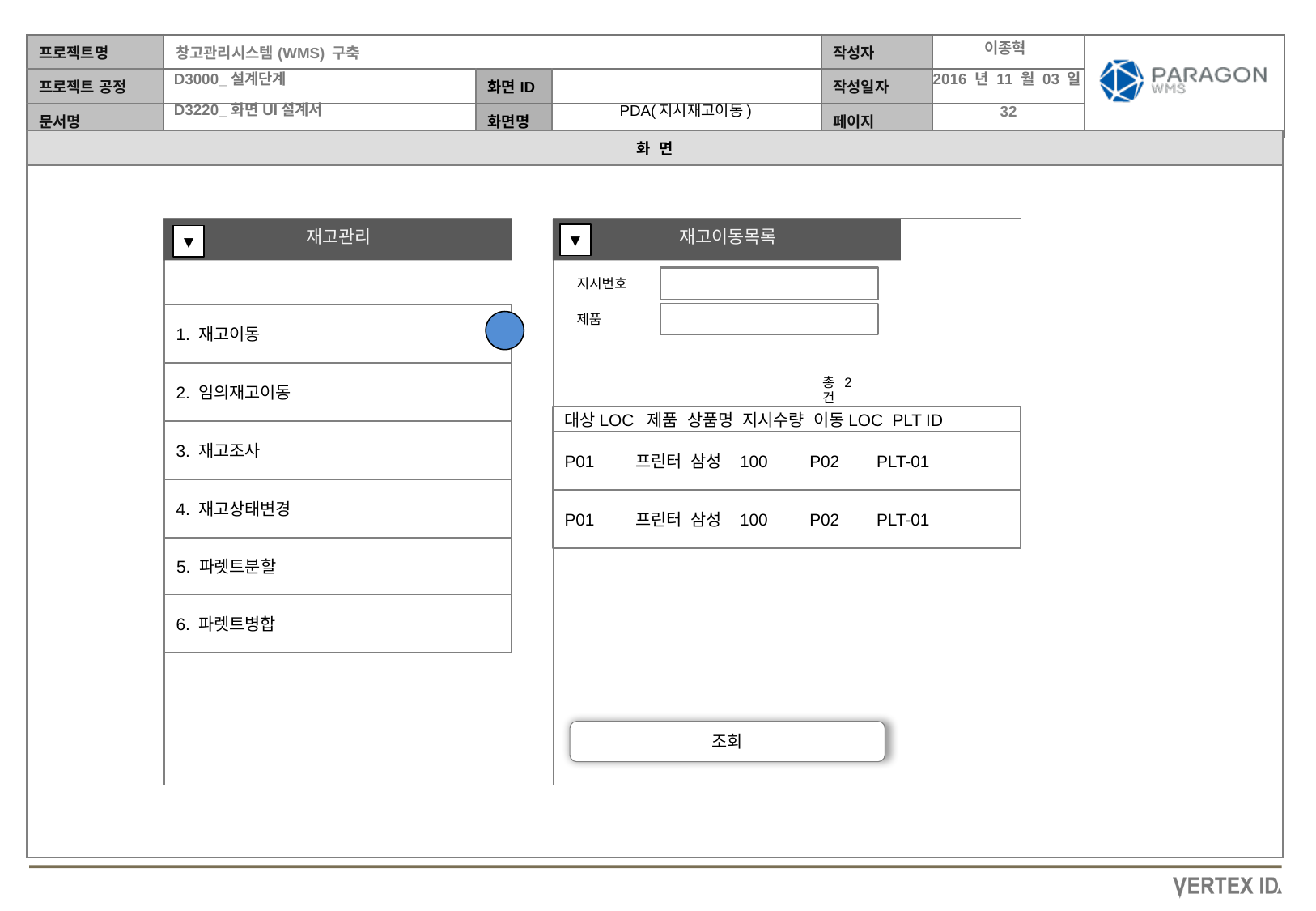

이종혁
2016 년 11 월 03 일
PDA(지시재고이동)

재고관리
재고이동목록
▼
▼

지시번호

1. 재고이동
제품

2. 임의재고이동
총2건
대상LOC  제품  상품명  지시수량  이동LOC  PLT ID
3. 재고조사
P01        프린터  삼성   100         P02        PLT-01
4. 재고상태변경
P01        프린터  삼성   100         P02        PLT-01
5. 파렛트분할
6. 파렛트병합
조회